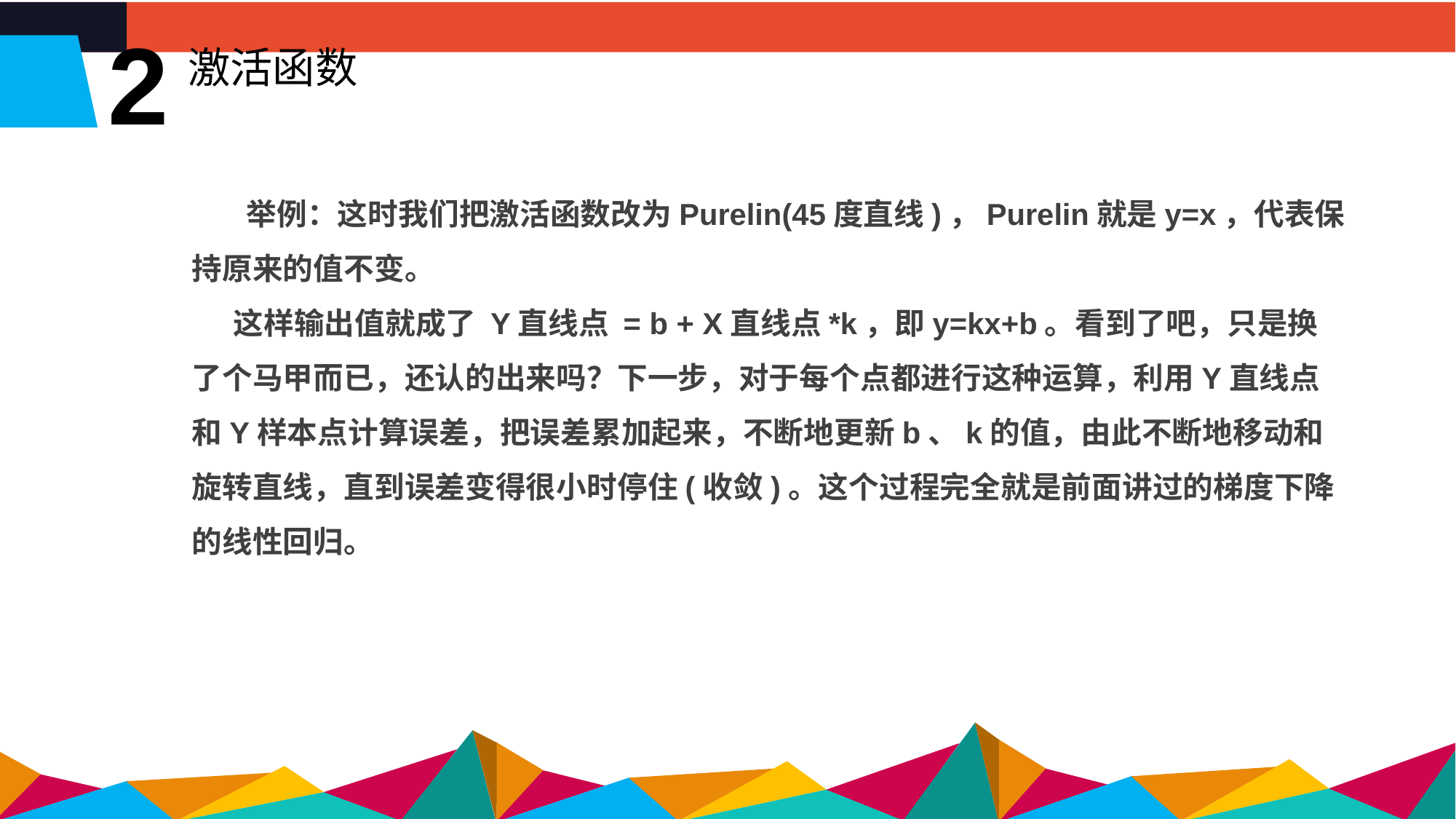

2

激活函数
举例：这时我们把激活函数改为Purelin(45度直线)，Purelin就是y=x，代表保持原来的值不变。
      这样输出值就成了 Y直线点 = b + X直线点*k，即y=kx+b。看到了吧，只是换了个马甲而已，还认的出来吗？下一步，对于每个点都进行这种运算，利用Y直线点和Y样本点计算误差，把误差累加起来，不断地更新b、k的值，由此不断地移动和旋转直线，直到误差变得很小时停住(收敛)。这个过程完全就是前面讲过的梯度下降的线性回归。